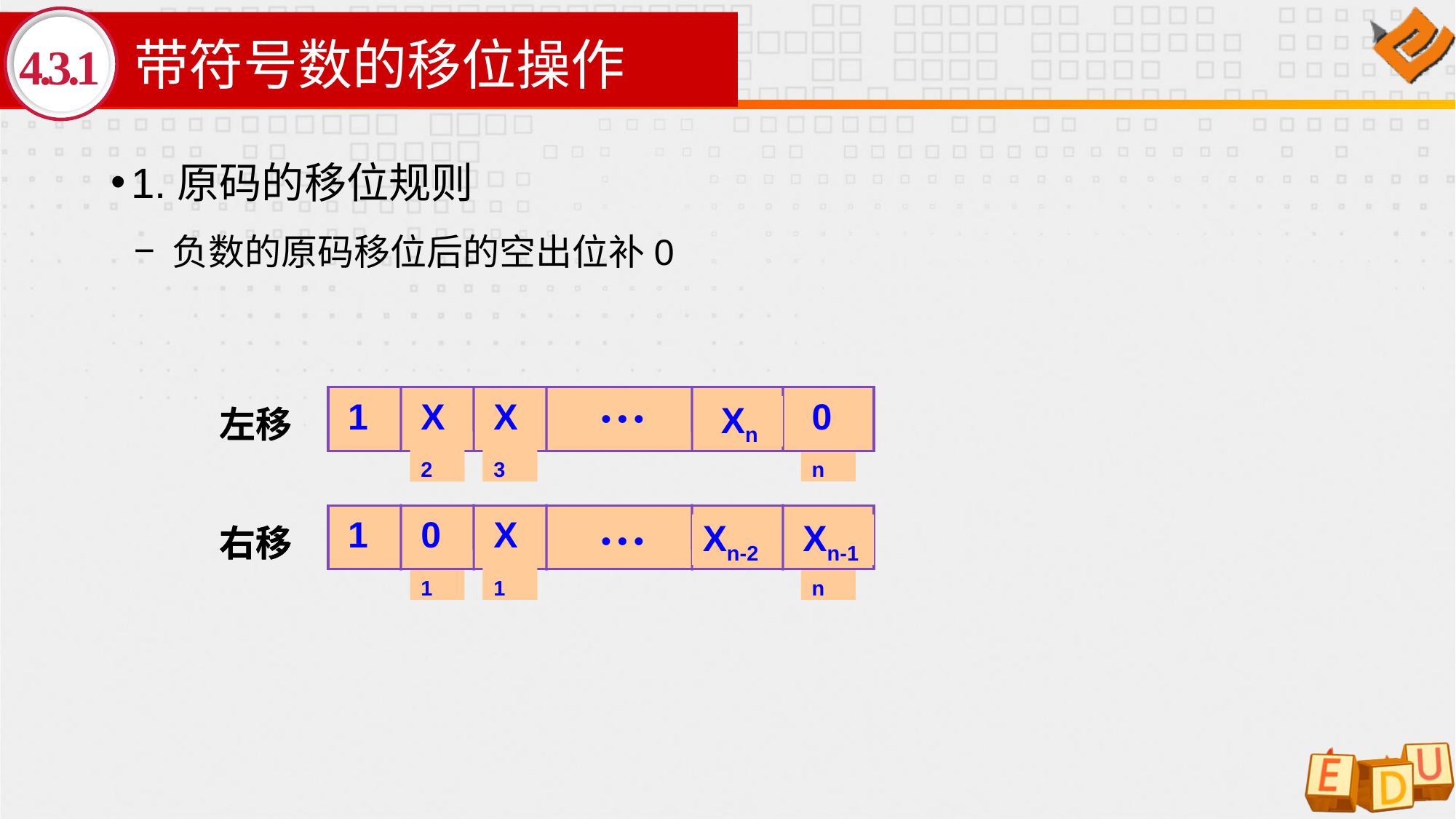

# 带符号数的移位操作
4.3.1
1.原码的移位规则
负数的原码移位后的空出位补0
…

左移
1
X1
X2
Xn-1
Xn
…

左移
1
X2
X3
Xn
0
…

右移
1
X1
X2
Xn-1
Xn
…

右移
1
0
X1
Xn-2
Xn-1